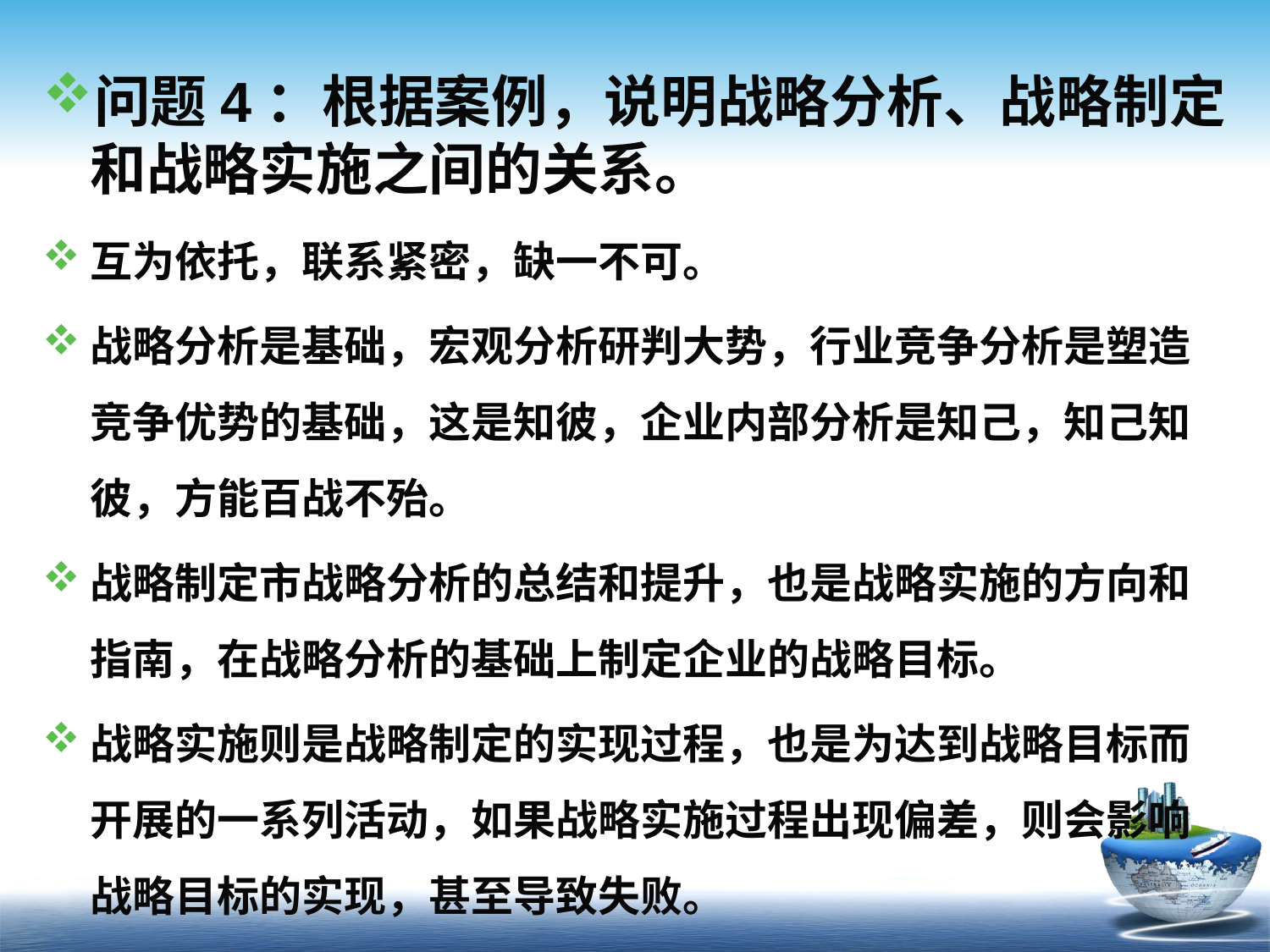

问题4：根据案例，说明战略分析、战略制定和战略实施之间的关系。
互为依托，联系紧密，缺一不可。
战略分析是基础，宏观分析研判大势，行业竞争分析是塑造竞争优势的基础，这是知彼，企业内部分析是知己，知己知彼，方能百战不殆。
战略制定市战略分析的总结和提升，也是战略实施的方向和指南，在战略分析的基础上制定企业的战略目标。
战略实施则是战略制定的实现过程，也是为达到战略目标而开展的一系列活动，如果战略实施过程出现偏差，则会影响战略目标的实现，甚至导致失败。